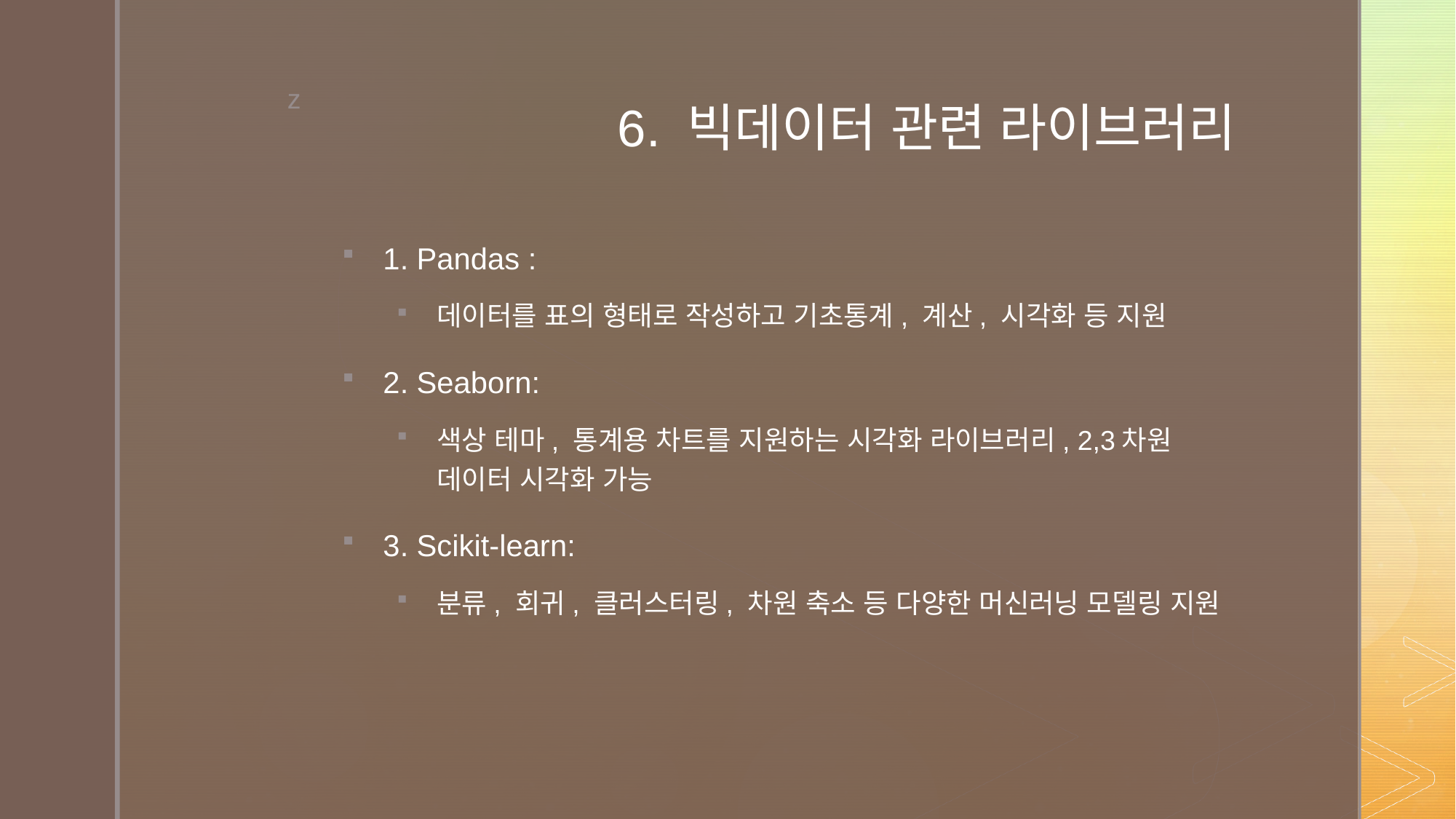

# 6. 빅데이터 관련 라이브러리
1. Pandas :
데이터를 표의 형태로 작성하고 기초통계, 계산, 시각화 등 지원
2. Seaborn:
색상 테마, 통계용 차트를 지원하는 시각화 라이브러리, 2,3차원 데이터 시각화 가능
3. Scikit-learn:
분류, 회귀, 클러스터링, 차원 축소 등 다양한 머신러닝 모델링 지원